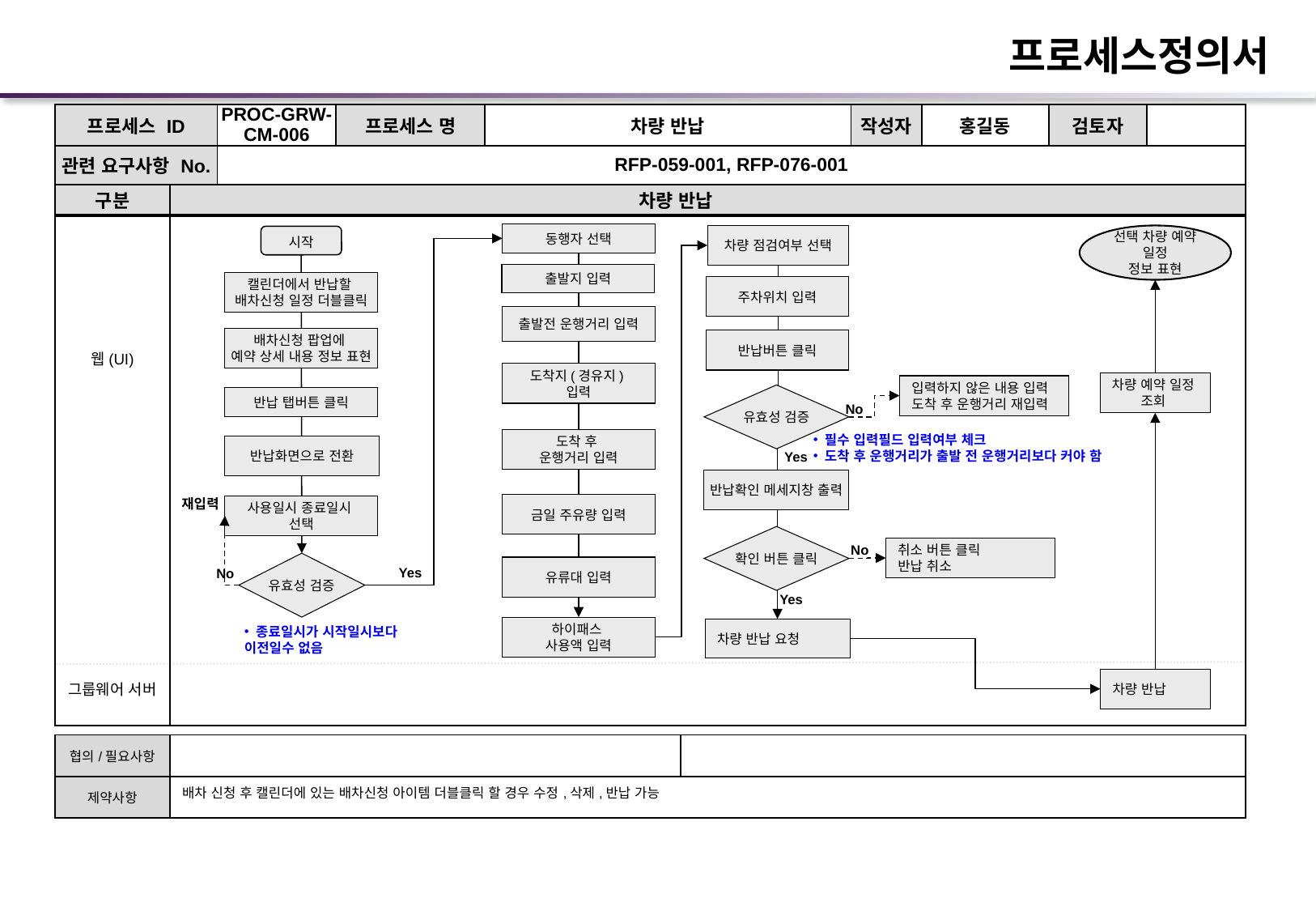

프로세스정의서
| 프로세스 ID | PROC-GRW-CM-006 | 프로세스 명 | 차량 반납 | 작성자 | 홍길동 | 검토자 |  |
| --- | --- | --- | --- | --- | --- | --- | --- |
| 관련 요구사항 No. | RFP-059-001, RFP-076-001 |  |  |  |  |  |  |
구분

차량 반납

동행자 선택
차량 점검여부 선택
선택 차량 예약 일정
정보 표현
시작
출발지 입력
캘린더에서 반납할
배차신청 일정 더블클릭
주차위치 입력
출발전 운행거리 입력
배차신청 팝업에
예약 상세 내용 정보 표현
반납버튼 클릭
웹(UI)
도착지(경유지)
입력
차량 예약 일정
조회
입력하지 않은 내용 입력
도착 후 운행거리 재입력
유효성 검증
반납 탭버튼 클릭
No
필수 입력필드 입력여부 체크
도착 후 운행거리가 출발 전 운행거리보다 커야 함
도착 후
운행거리 입력
반납화면으로 전환
Yes
반납확인 메세지창 출력
재입력
금일 주유량 입력
사용일시 종료일시
선택
확인 버튼 클릭
No
취소 버튼 클릭
반납 취소
유효성 검증
유류대 입력
Yes
No
Yes
하이패스
사용액 입력
종료일시가 시작일시보다
이전일수 없음
차량 반납 요청

차량 반납
그룹웨어 서버
| 협의/필요사항 |  |  |
| --- | --- | --- |
| 제약사항 | 배차 신청 후 캘린더에 있는 배차신청 아이템 더블클릭 할 경우 수정,삭제,반납 가능 |  |